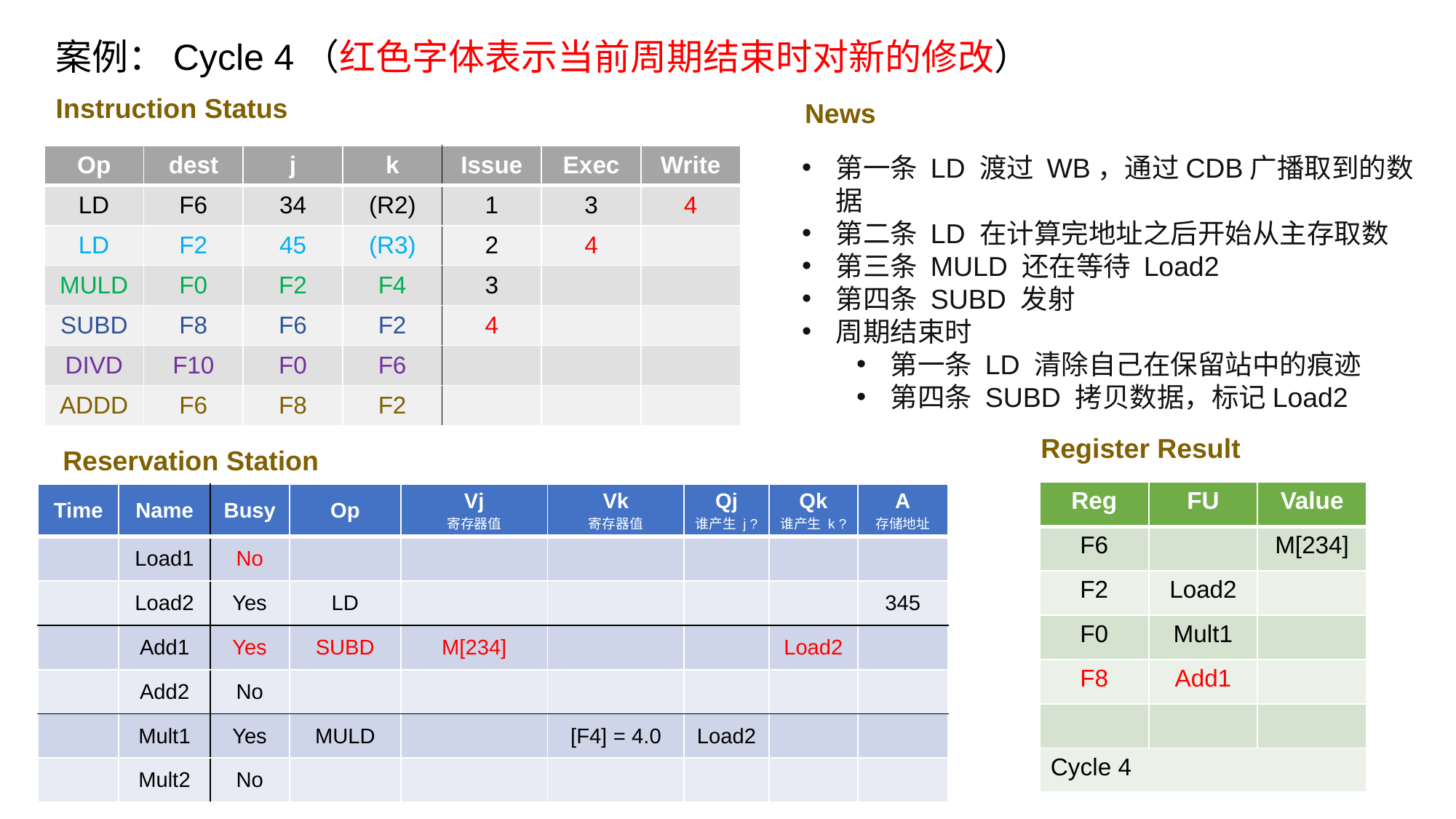

# 案例：Cycle 4（红色字体表示当前周期结束时对新的修改）
Instruction Status
News
| Op | dest | j | k | Issue | Exec | Write |
| --- | --- | --- | --- | --- | --- | --- |
| LD | F6 | 34 | (R2) | 1 | 3 | 4 |
| LD | F2 | 45 | (R3) | 2 | 4 |  |
| MULD | F0 | F2 | F4 | 3 |  |  |
| SUBD | F8 | F6 | F2 | 4 |  |  |
| DIVD | F10 | F0 | F6 |  |  |  |
| ADDD | F6 | F8 | F2 |  |  |  |
第一条 LD 渡过 WB，通过CDB广播取到的数据
第二条 LD 在计算完地址之后开始从主存取数
第三条 MULD 还在等待 Load2
第四条 SUBD 发射
周期结束时
第一条 LD 清除自己在保留站中的痕迹
第四条 SUBD 拷贝数据，标记Load2
Register Result
Reservation Station
| Reg | FU | Value |
| --- | --- | --- |
| F6 |  | M[234] |
| F2 | Load2 |  |
| F0 | Mult1 |  |
| F8 | Add1 |  |
|  |  |  |
| Cycle 4 |  |  |
| Time | Name | Busy | Op | Vj 寄存器值 | Vk 寄存器值 | Qj 谁产生 j ? | Qk 谁产生 k ? | A 存储地址 |
| --- | --- | --- | --- | --- | --- | --- | --- | --- |
|  | Load1 | No |  |  |  |  |  |  |
|  | Load2 | Yes | LD |  |  |  |  | 345 |
|  | Add1 | Yes | SUBD | M[234] |  |  | Load2 |  |
|  | Add2 | No |  |  |  |  |  |  |
|  | Mult1 | Yes | MULD |  | [F4] = 4.0 | Load2 |  |  |
|  | Mult2 | No |  |  |  |  |  |  |